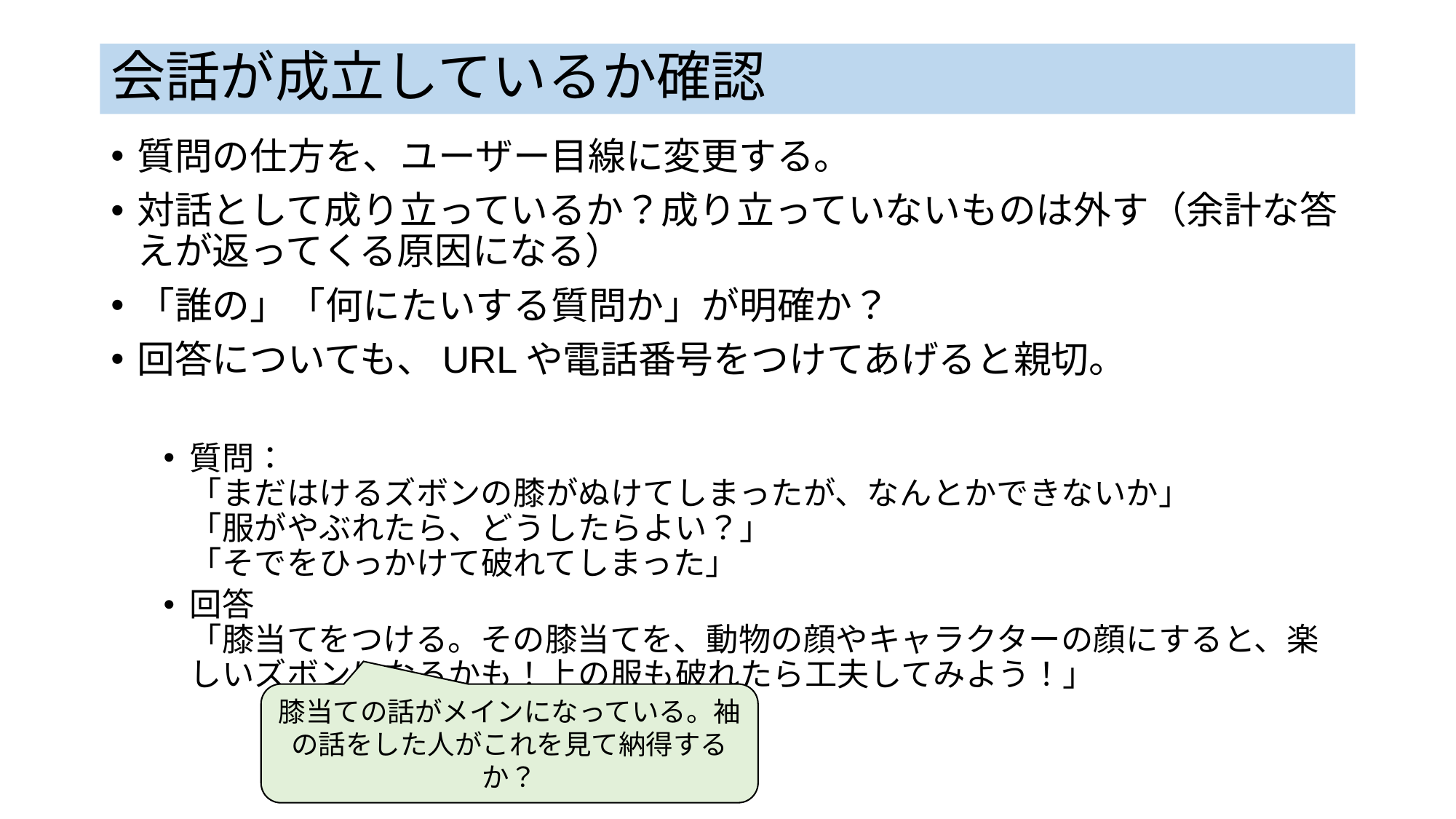

# 会話が成立しているか確認
質問の仕方を、ユーザー目線に変更する。
対話として成り立っているか？成り立っていないものは外す（余計な答えが返ってくる原因になる）
「誰の」「何にたいする質問か」が明確か？
回答についても、URLや電話番号をつけてあげると親切。

質問：
「まだはけるズボンの膝がぬけてしまったが、なんとかできないか」
「服がやぶれたら、どうしたらよい？」
「そでをひっかけて破れてしまった」
回答
「膝当てをつける。その膝当てを、動物の顔やキャラクターの顔にすると、楽しいズボンになるかも！上の服も破れたら工夫してみよう！」
膝当ての話がメインになっている。袖の話をした人がこれを見て納得するか？